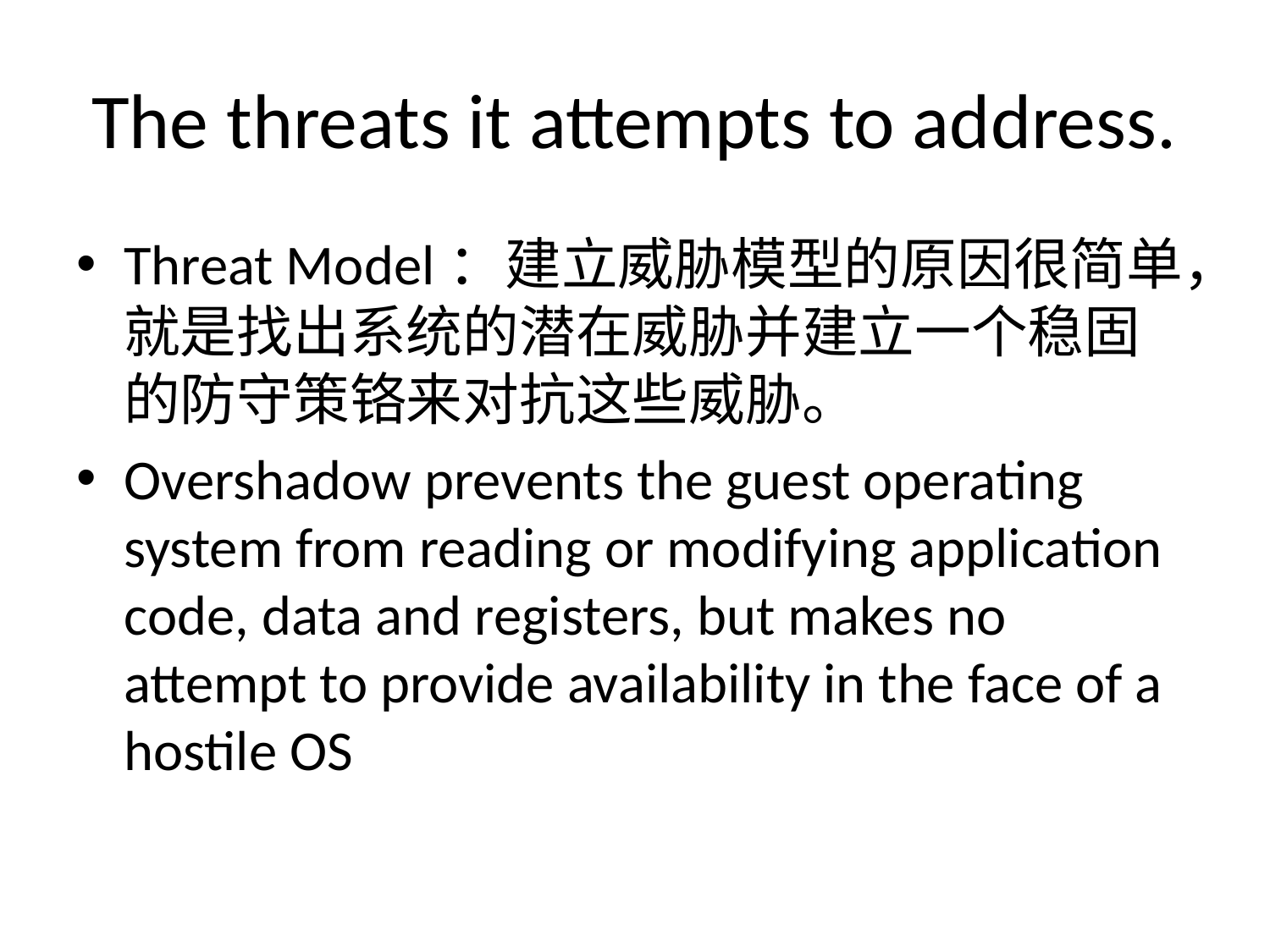

# The threats it attempts to address.
Threat Model：建立威胁模型的原因很简单，就是找出系统的潜在威胁并建立一个稳固的防守策铬来对抗这些威胁。
Overshadow prevents the guest operating system from reading or modifying application code, data and registers, but makes no attempt to provide availability in the face of a hostile OS